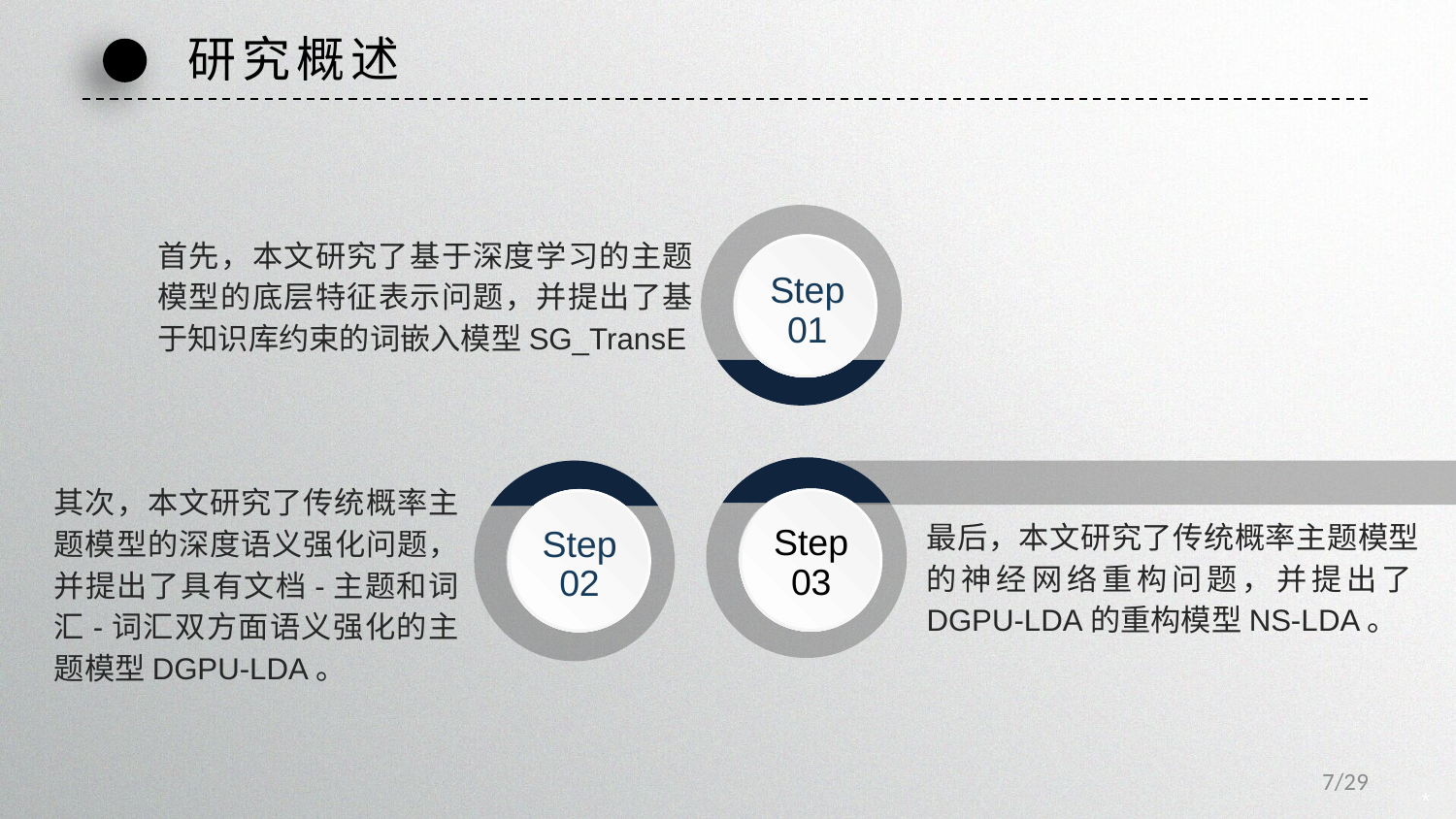

研究概述

首先，本文研究了基于深度学习的主题模型的底层特征表示问题，并提出了基于知识库约束的词嵌入模型SG_TransE

Step
01

其次，本文研究了传统概率主题模型的深度语义强化问题，并提出了具有文档-主题和词汇-词汇双方面语义强化的主题模型DGPU-LDA。

Step
03

Step
02
最后，本文研究了传统概率主题模型的神经网络重构问题，并提出了DGPU-LDA的重构模型NS-LDA。
7

*